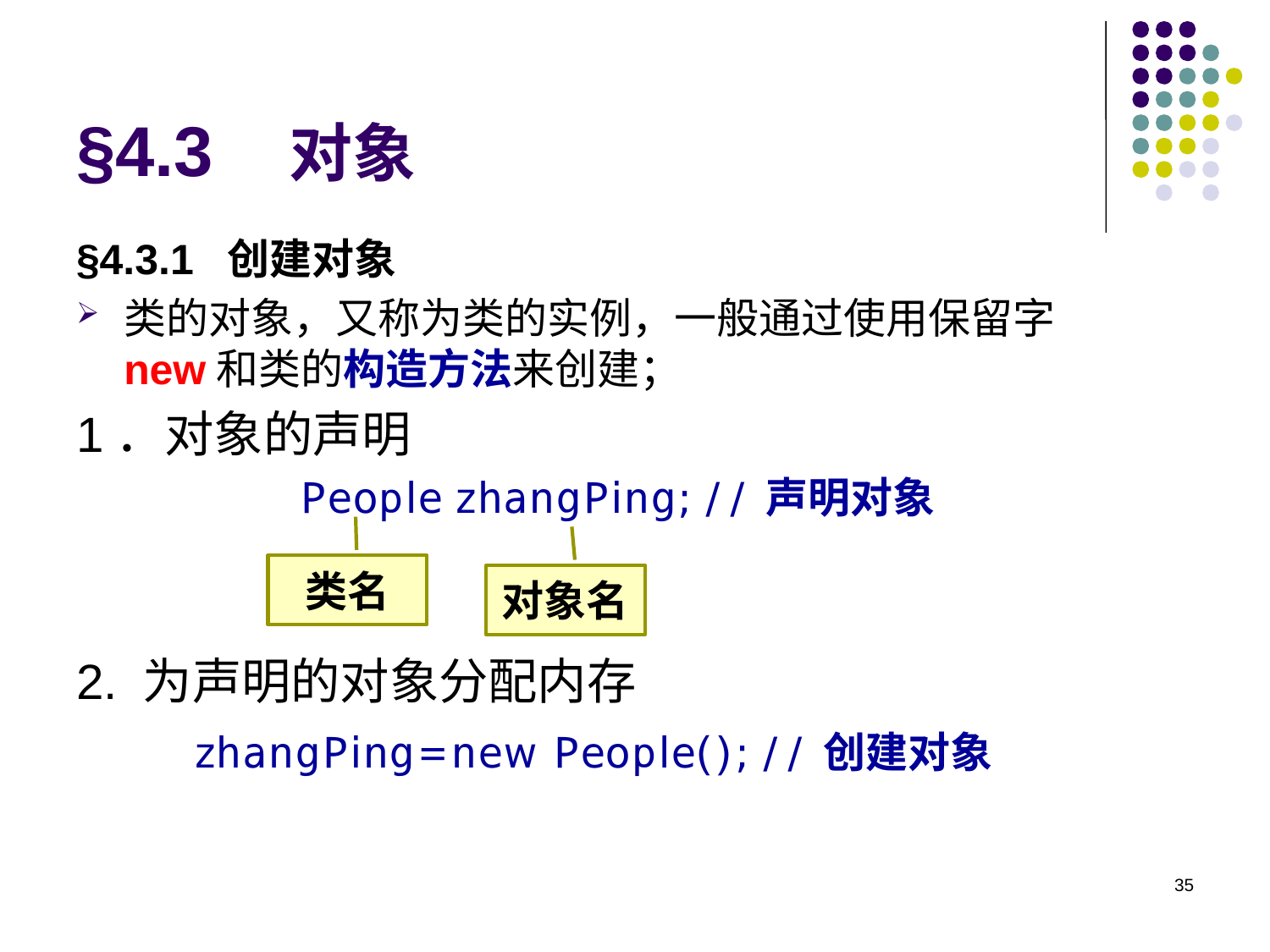

# §4.3   对象
§4.3.1  创建对象
类的对象，又称为类的实例，一般通过使用保留字new和类的构造方法来创建；
1．对象的声明
     People zhangPing; //声明对象

2. 为声明的对象分配内存
 zhangPing=new People(); //创建对象
类名
对象名
35